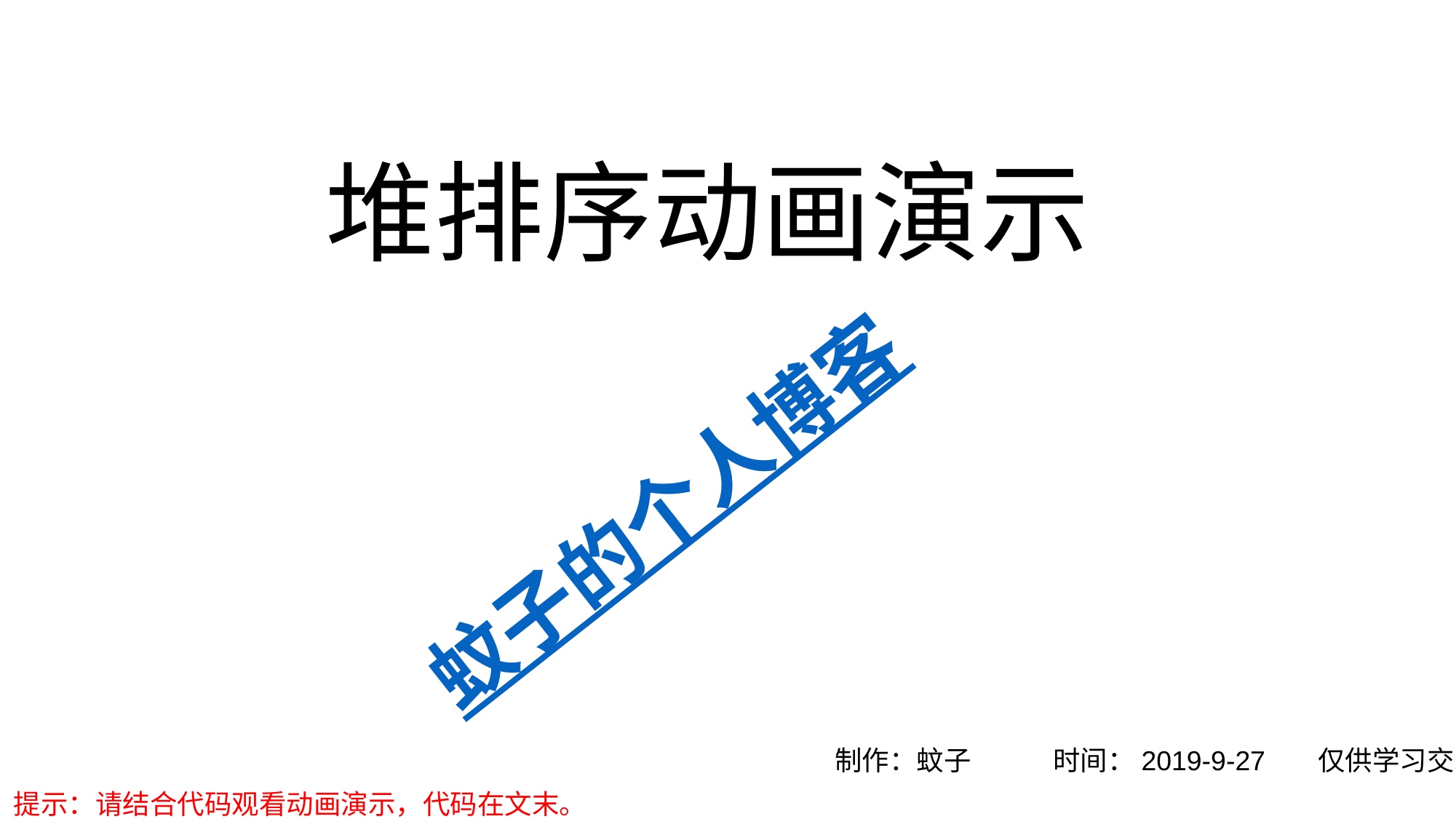

堆排序动画演示
蚊子的个人博客
制作：蚊子	时间：2019-9-27      仅供学习交流
提示：请结合代码观看动画演示，代码在文末。